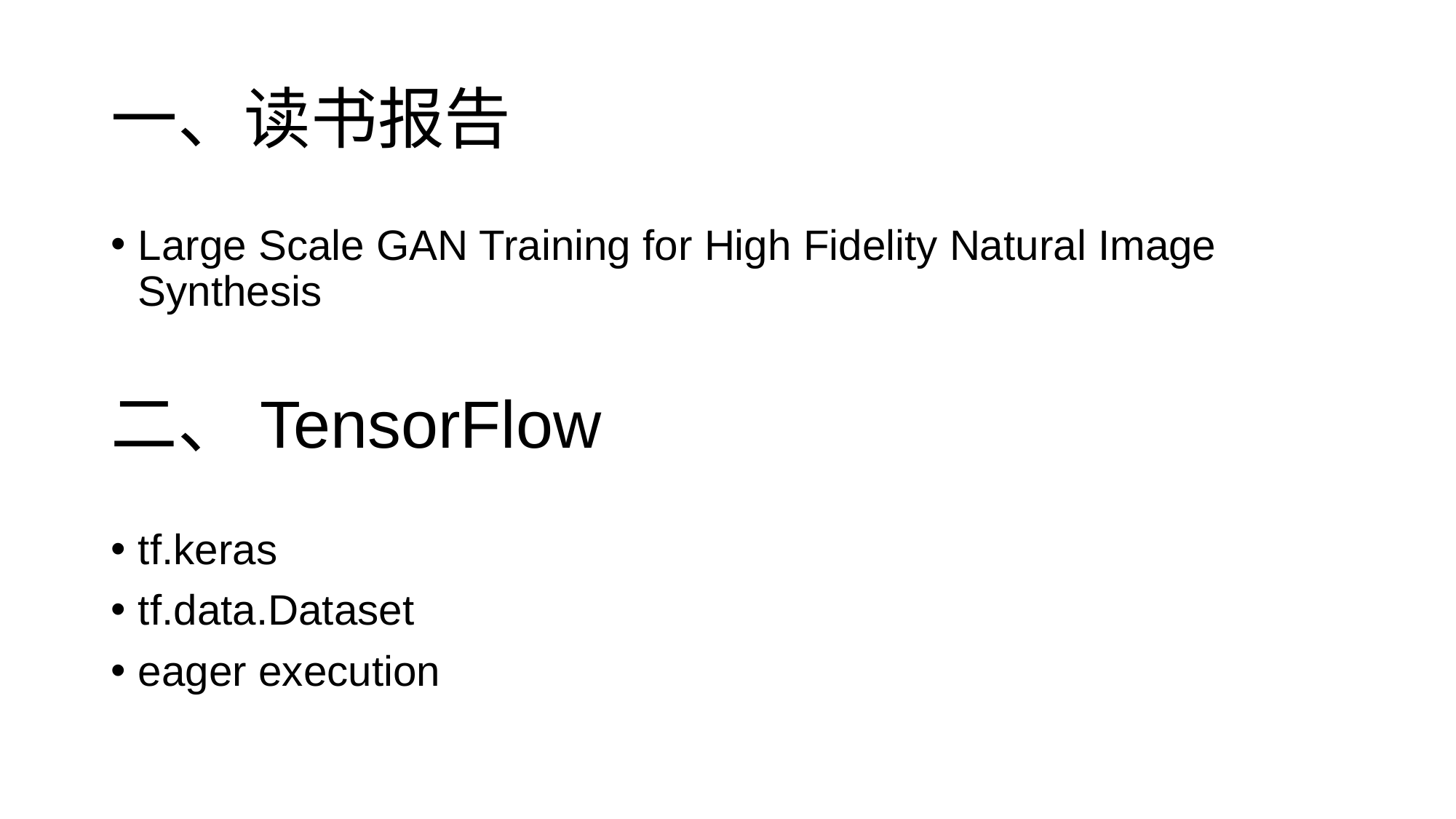

# 一、读书报告
Large Scale GAN Training for High Fidelity Natural Image Synthesis
二、TensorFlow
tf.keras
tf.data.Dataset
eager execution